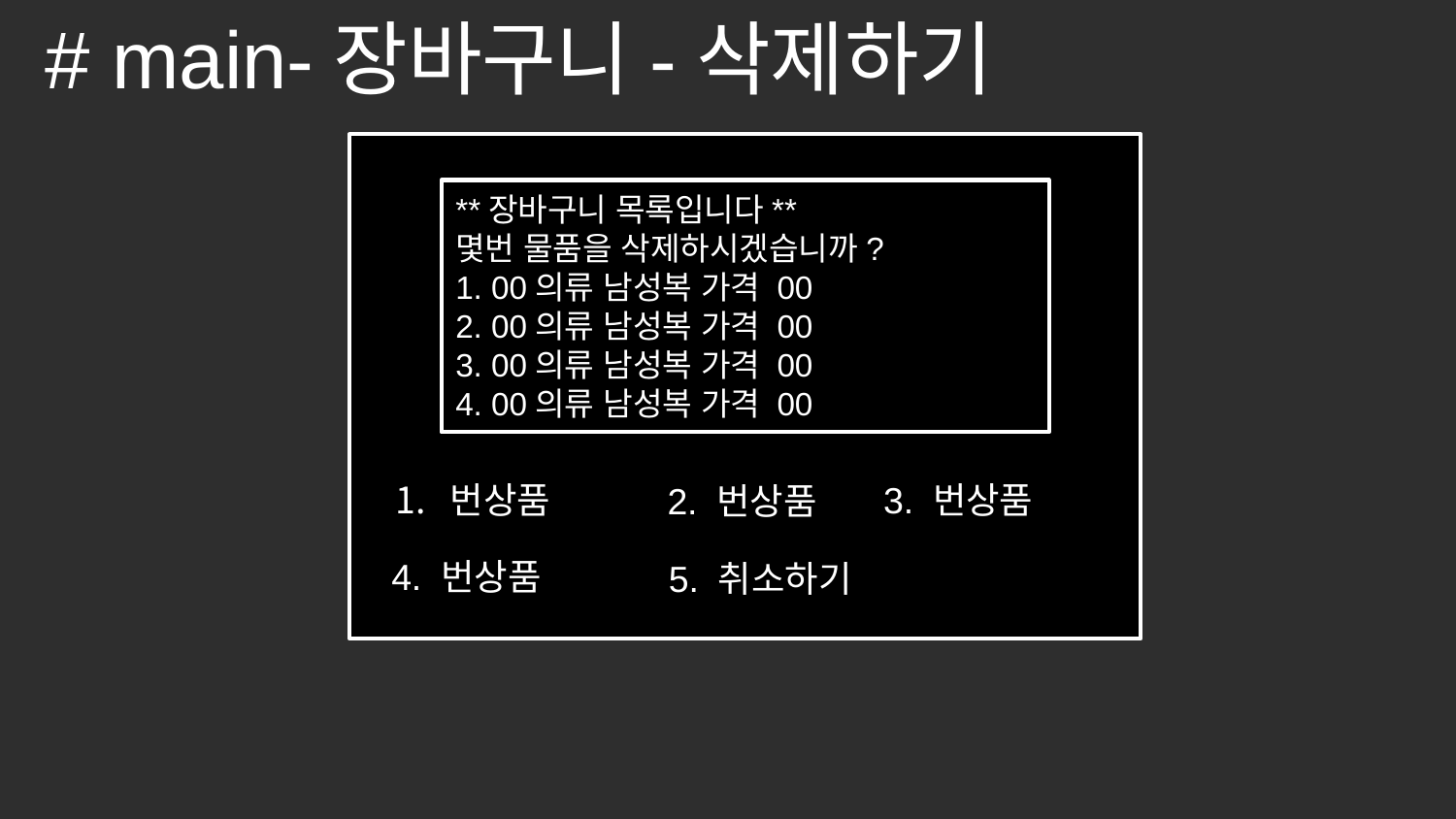

# main-장바구니-삭제하기

**장바구니 목록입니다**
몇번 물품을 삭제하시겠습니까?
1. 00의류 남성복 가격 00
2. 00의류 남성복 가격 00
3. 00의류 남성복 가격 00
4. 00의류 남성복 가격 00
번상품
3. 번상품
2. 번상품
4. 번상품
5. 취소하기